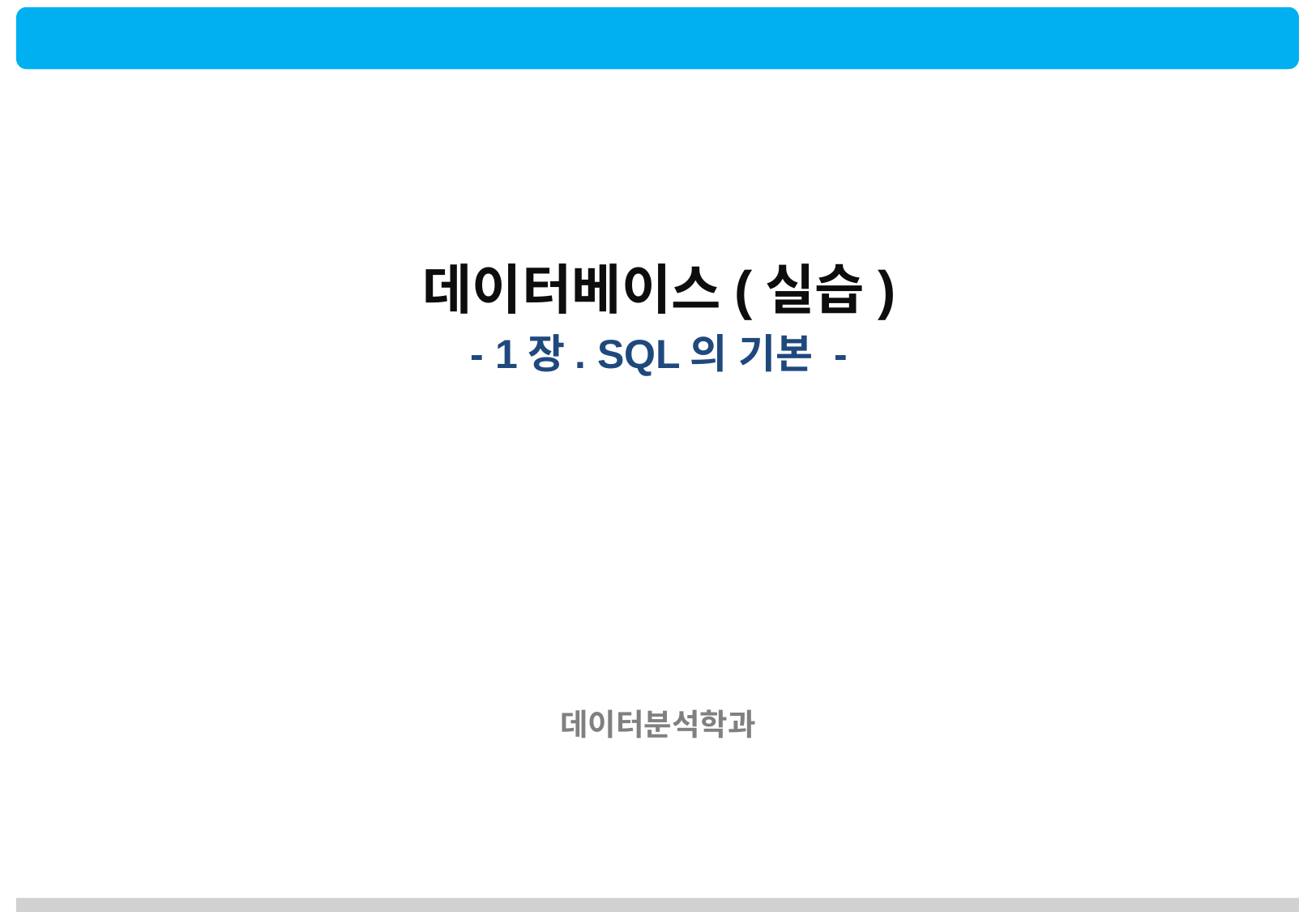

데이터베이스(실습)
- 1장. SQL의 기본 -
데이터분석학과